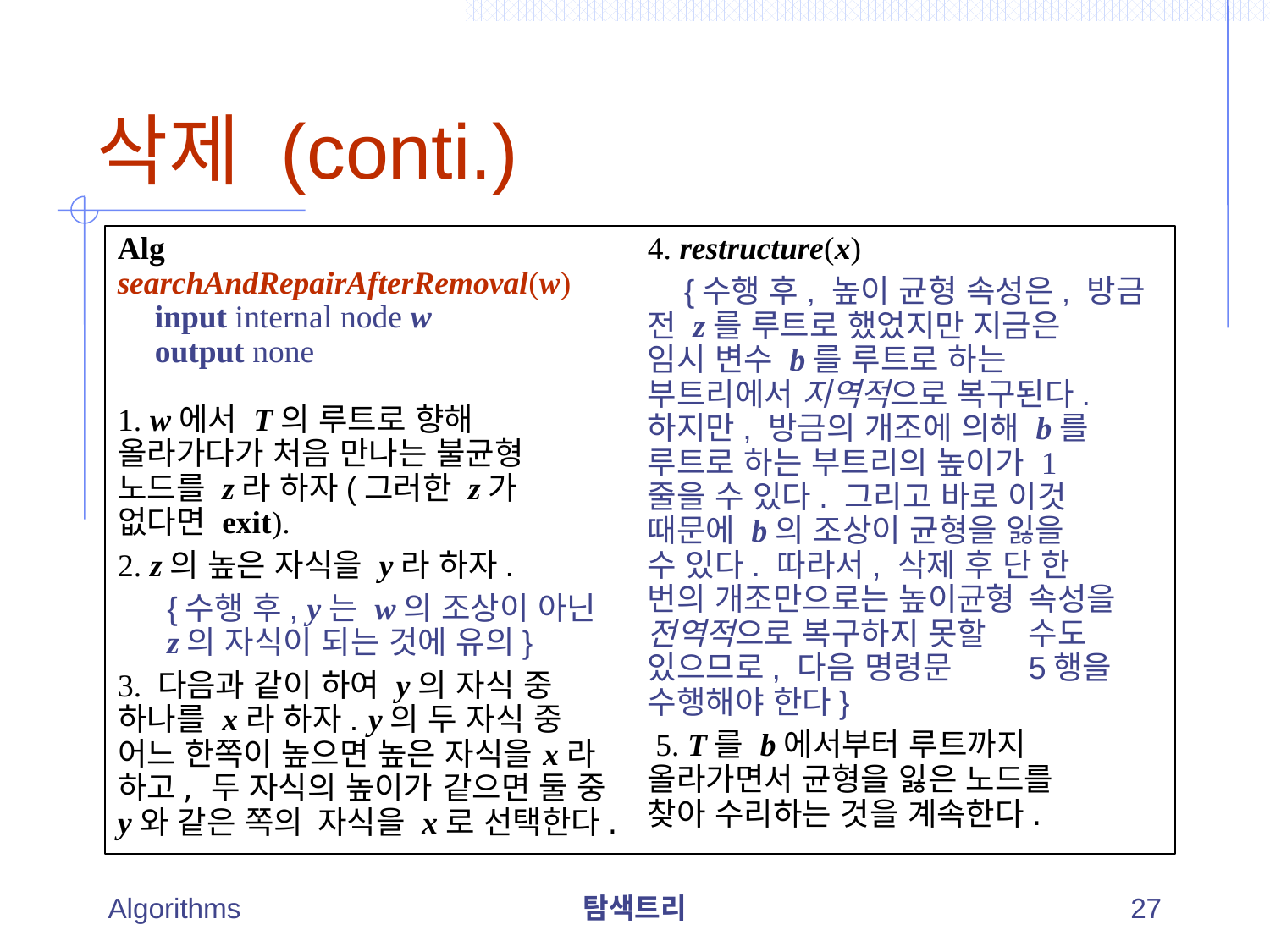

# 삭제 (conti.)

Alg searchAndRepairAfterRemoval(w)
	input internal node w
	output none

1. w에서 T의 루트로 향해 	올라가다가 처음 만나는 불균형 	노드를 z라 하자(그러한 z가 	없다면 exit).
2. z의 높은 자식을 y라 하자.
	{수행 후, y는 w의 조상이 아닌 	z의 자식이 되는 것에 유의}
3. 다음과 같이 하여 y의 자식 중 	하나를 x라 하자. y의 두 자식 중 	어느 한쪽이 높으면 높은 자식을 	x라 하고, 두 자식의 높이가 	같으면 둘 중 y와 같은 쪽의 	자식을 x로 선택한다.
4. restructure(x)
	{수행 후, 높이 균형 속성은, 방금 	전 z를 루트로 했었지만 지금은 	임시 변수 b를 루트로 하는 	부트리에서 지역적으로 복구된다. 	하지만, 방금의 개조에 의해 b를 	루트로 하는 부트리의 높이가 1 	줄을 수 있다. 그리고 바로 이것 	때문에 b의 조상이 균형을 잃을 	수 있다. 따라서, 삭제 후 단 한 	번의 개조만으로는 높이균형 	속성을 전역적으로 복구하지 못할 	수도 있으므로, 다음 명령문 	5행을 수행해야 한다}
 5. T를 b에서부터 루트까지 	올라가면서 균형을 잃은 노드를 	찾아 수리하는 것을 계속한다.
Algorithms
탐색트리
27